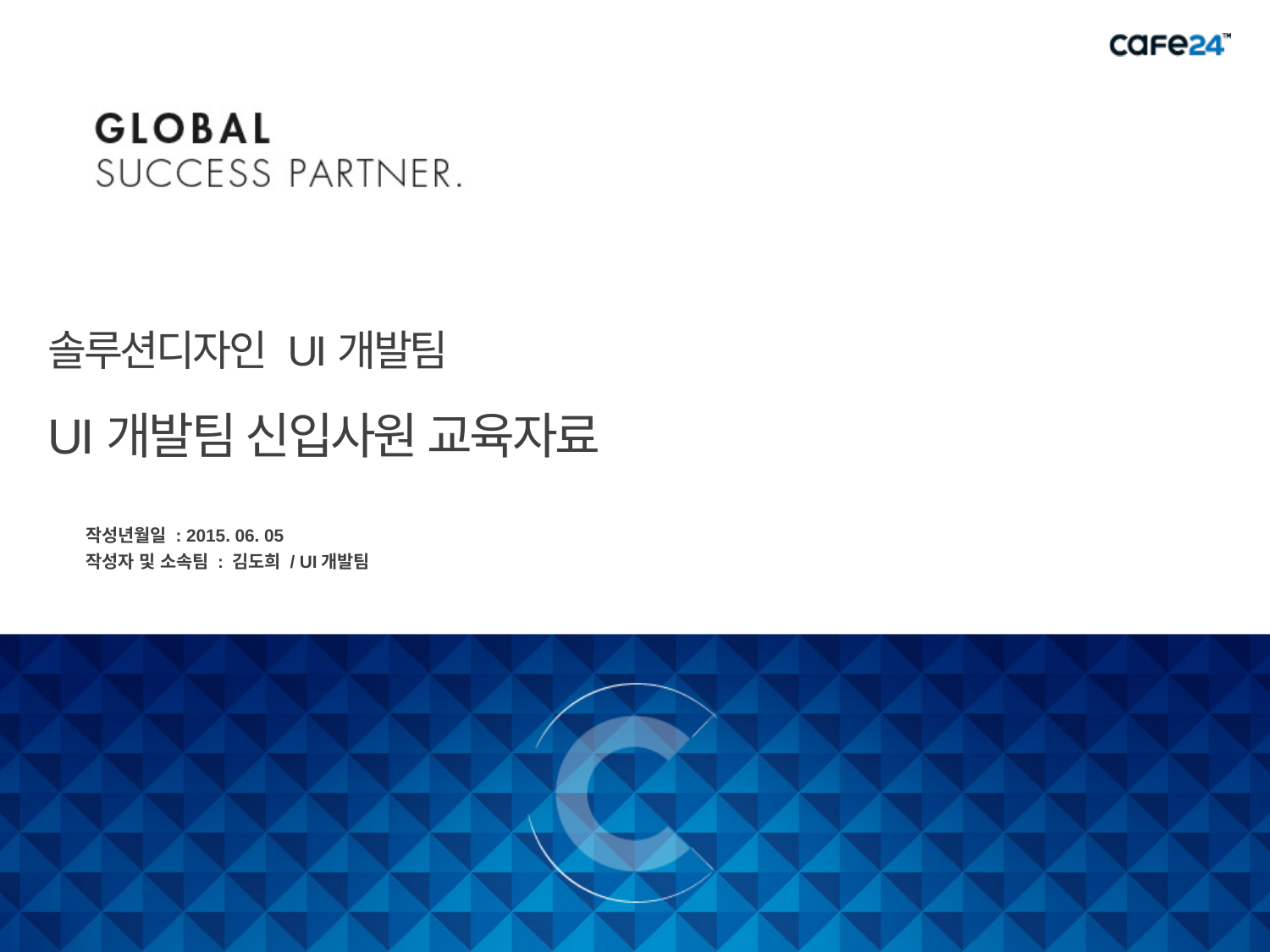

솔루션디자인 UI개발팀
UI개발팀 신입사원 교육자료
작성년월일 : 2015. 06. 05
작성자 및 소속팀 : 김도희 / UI개발팀